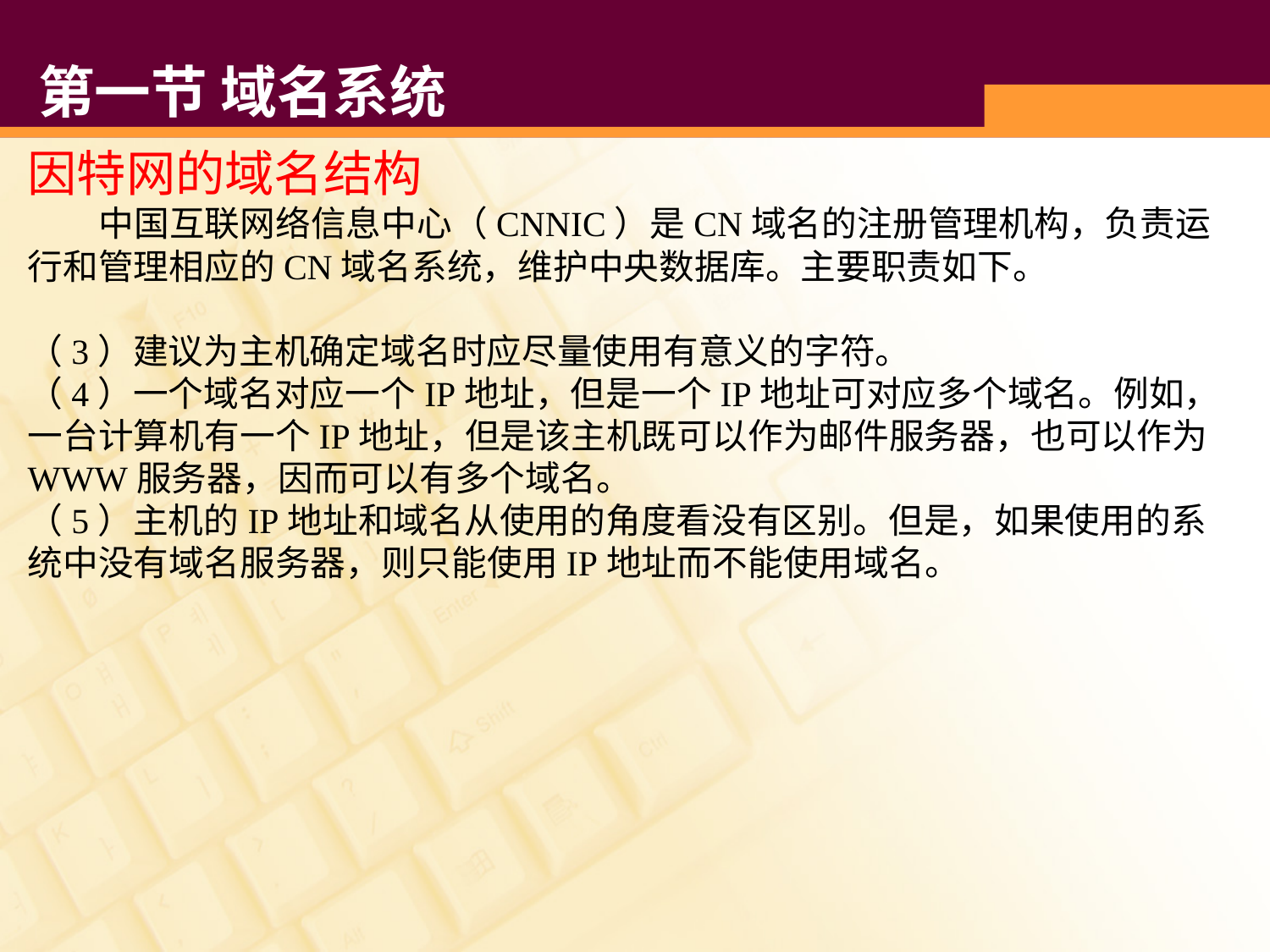

# 第一节 域名系统
因特网的域名结构
        中国互联网络信息中心（CNNIC）是CN域名的注册管理机构，负责运行和管理相应的CN域名系统，维护中央数据库。主要职责如下。

（3）建议为主机确定域名时应尽量使用有意义的字符。
（4）一个域名对应一个IP地址，但是一个IP地址可对应多个域名。例如，一台计算机有一个IP地址，但是该主机既可以作为邮件服务器，也可以作为WWW服务器，因而可以有多个域名。
（5）主机的IP地址和域名从使用的角度看没有区别。但是，如果使用的系统中没有域名服务器，则只能使用IP地址而不能使用域名。